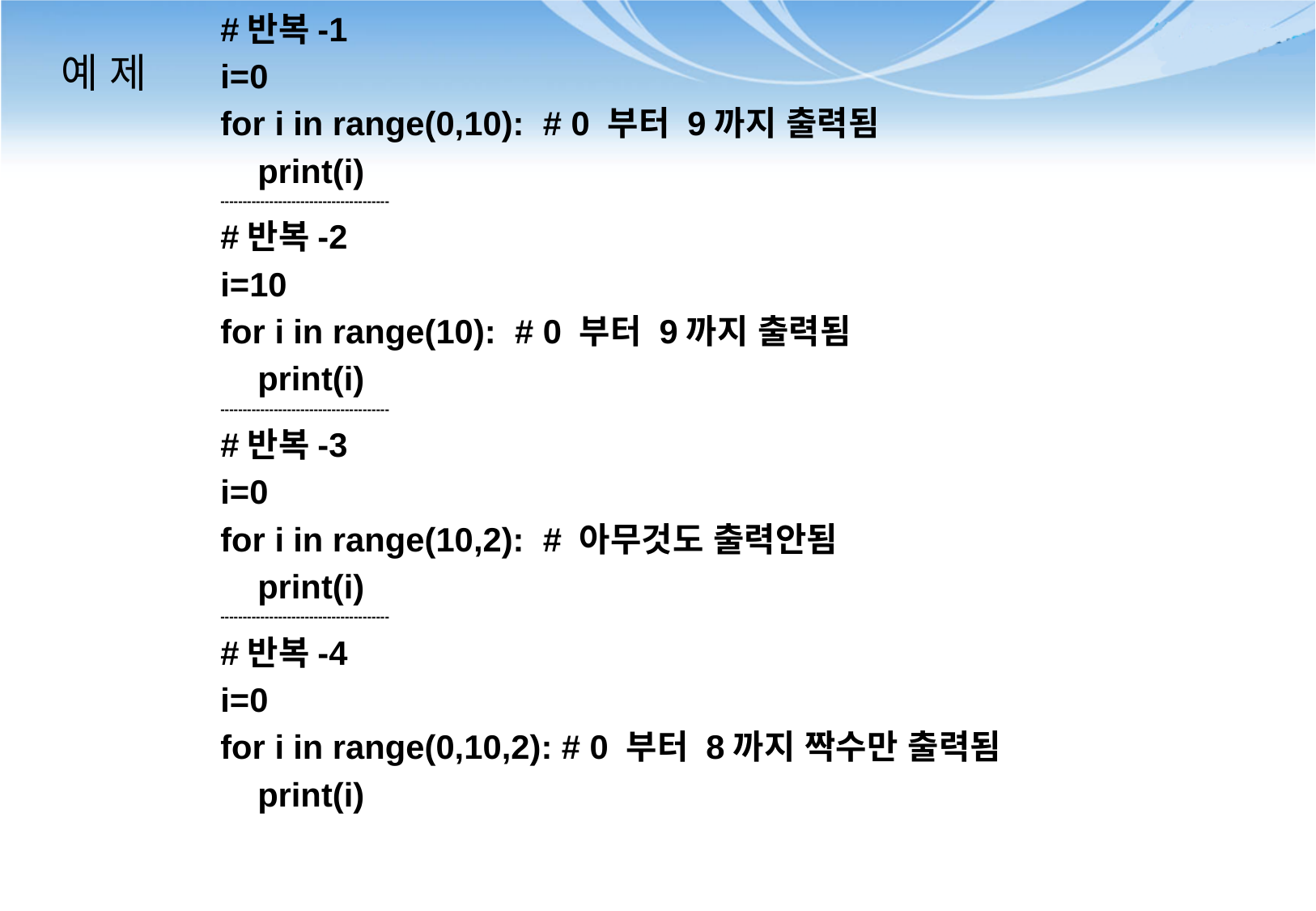

#반복-1
i=0
for i in range(0,10):  # 0 부터 9까지 출력됨
    print(i)
--------------------------------------
#반복-2
i=10
for i in range(10):  # 0 부터 9까지 출력됨
    print(i)
--------------------------------------
#반복-3
i=0
for i in range(10,2):  # 아무것도 출력안됨
    print(i)
--------------------------------------
#반복-4
i=0
for i in range(0,10,2): # 0 부터 8까지 짝수만 출력됨
    print(i)
# 예 제